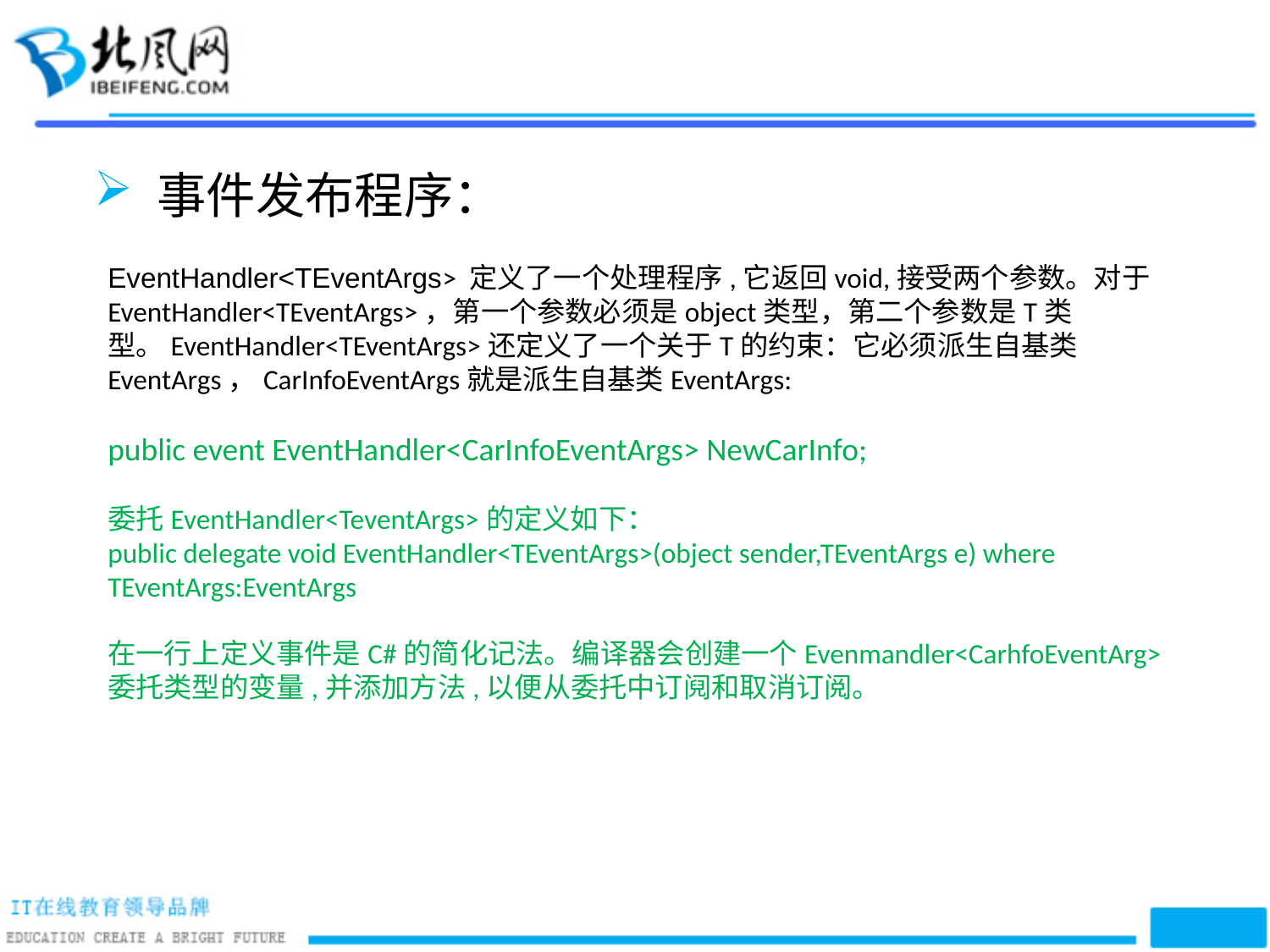

事件发布程序：
EventHandler<TEventArgs> 定义了一个处理程序,它返回void,接受两个参数。对于EventHandler<TEventArgs>，第一个参数必须是object类型，第二个参数是T类型。EventHandler<TEventArgs>还定义了一个关于T的约束：它必须派生自基类EventArgs，CarInfoEventArgs就是派生自基类EventArgs:

public event EventHandler<CarInfoEventArgs> NewCarInfo;

委托EventHandler<TeventArgs>的定义如下：
public delegate void EventHandler<TEventArgs>(object sender,TEventArgs e) where TEventArgs:EventArgs

在一行上定义事件是C#的简化记法。编译器会创建一个Evenmandler<CarhfoEventArg>委托类型的变量,并添加方法,以便从委托中订阋和取消订阅。